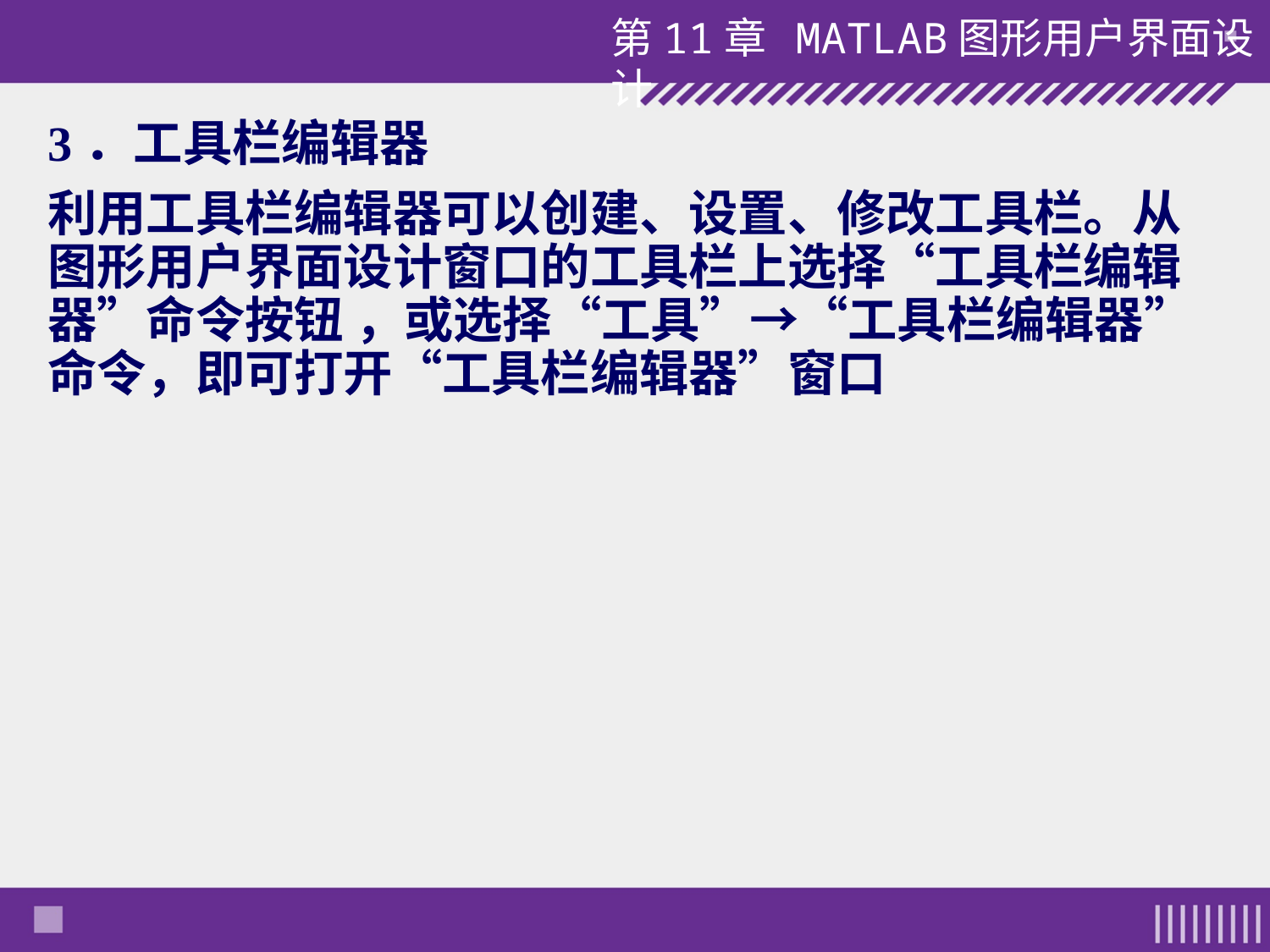

3．工具栏编辑器
利用工具栏编辑器可以创建、设置、修改工具栏。从图形用户界面设计窗口的工具栏上选择“工具栏编辑器”命令按钮 ，或选择“工具”→“工具栏编辑器”命令，即可打开“工具栏编辑器”窗口